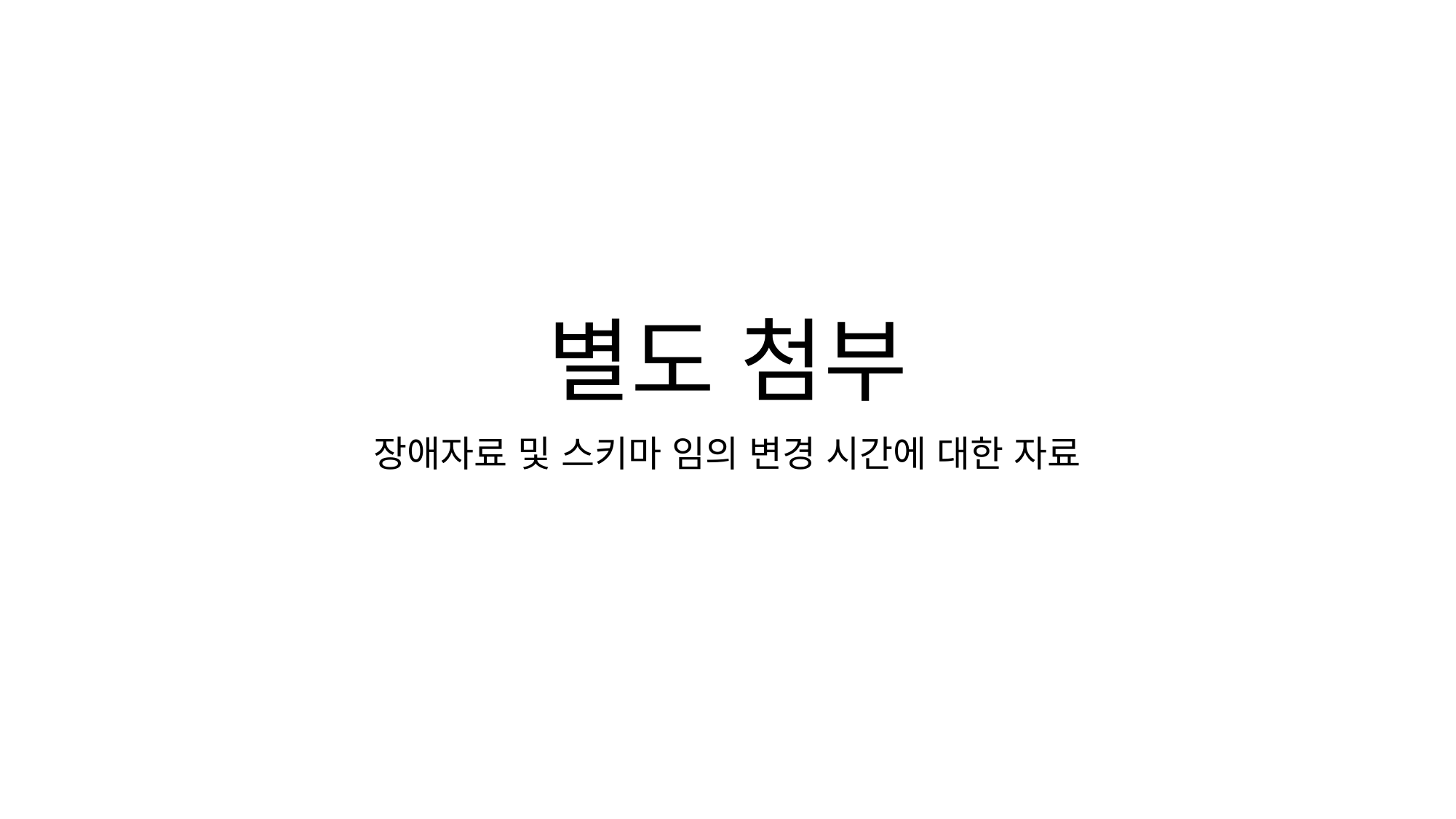

# 별도 첨부
장애자료 및 스키마 임의 변경 시간에 대한 자료